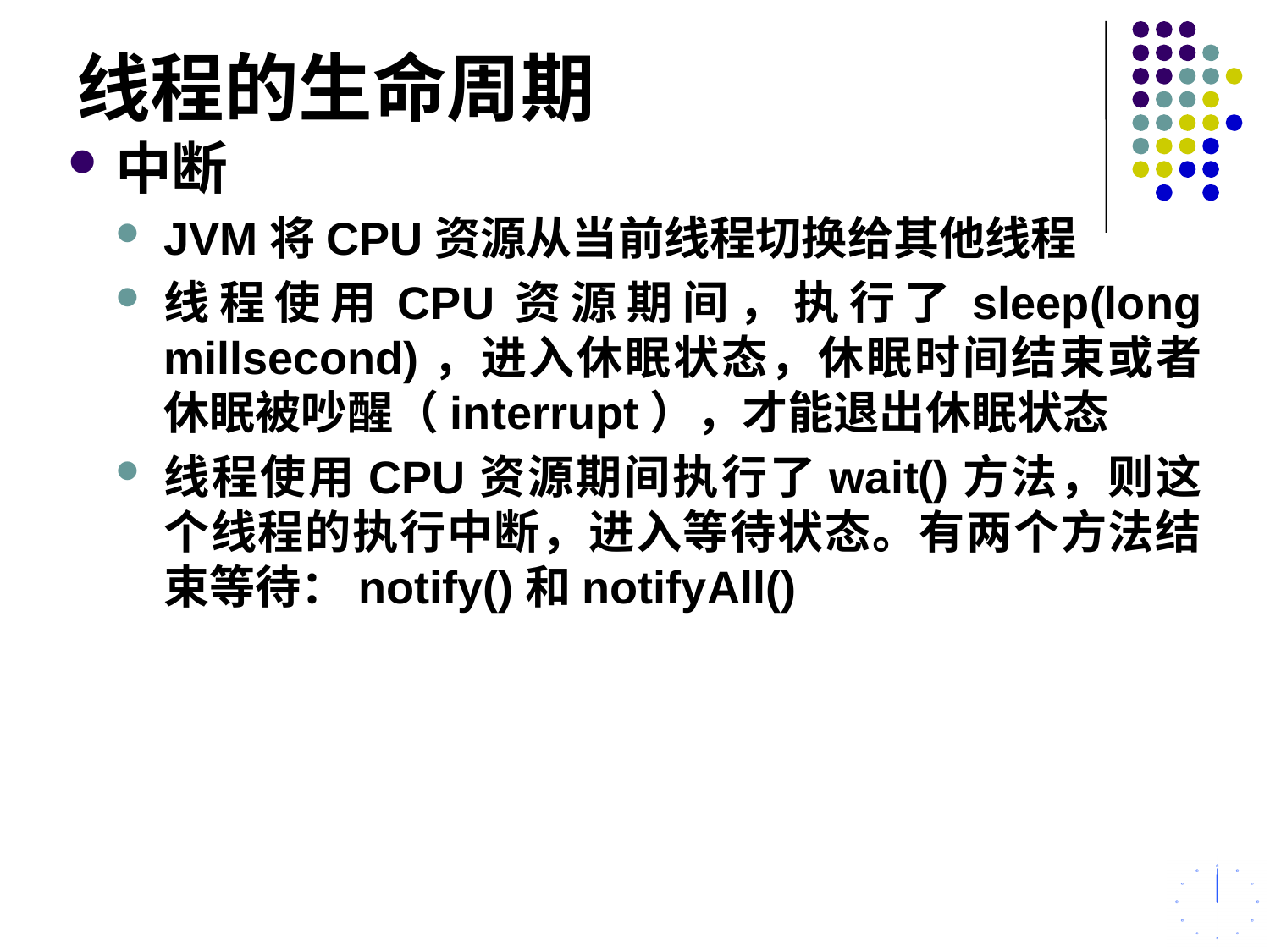

# 线程的生命周期
中断
JVM将CPU资源从当前线程切换给其他线程
线程使用CPU资源期间，执行了sleep(long millsecond)，进入休眠状态，休眠时间结束或者休眠被吵醒（interrupt），才能退出休眠状态
线程使用CPU资源期间执行了wait()方法，则这个线程的执行中断，进入等待状态。有两个方法结束等待：notify()和notifyAll()